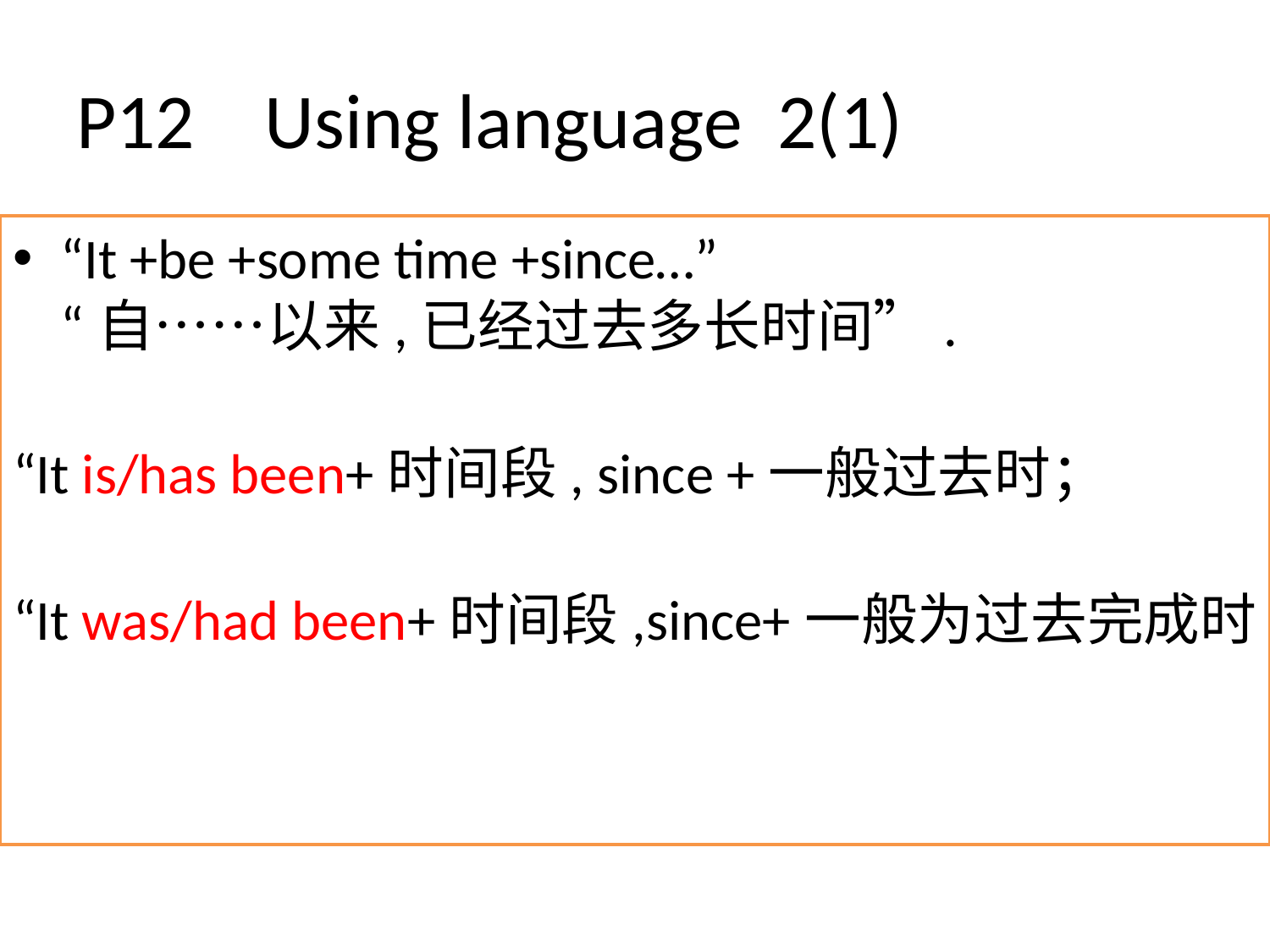

# P12    Using language  2(1)
“It +be +some time +since…”
“自……以来,已经过去多长时间”.
“It is/has been+时间段, since +一般过去时；
“It was/had been+时间段,since+一般为过去完成时.